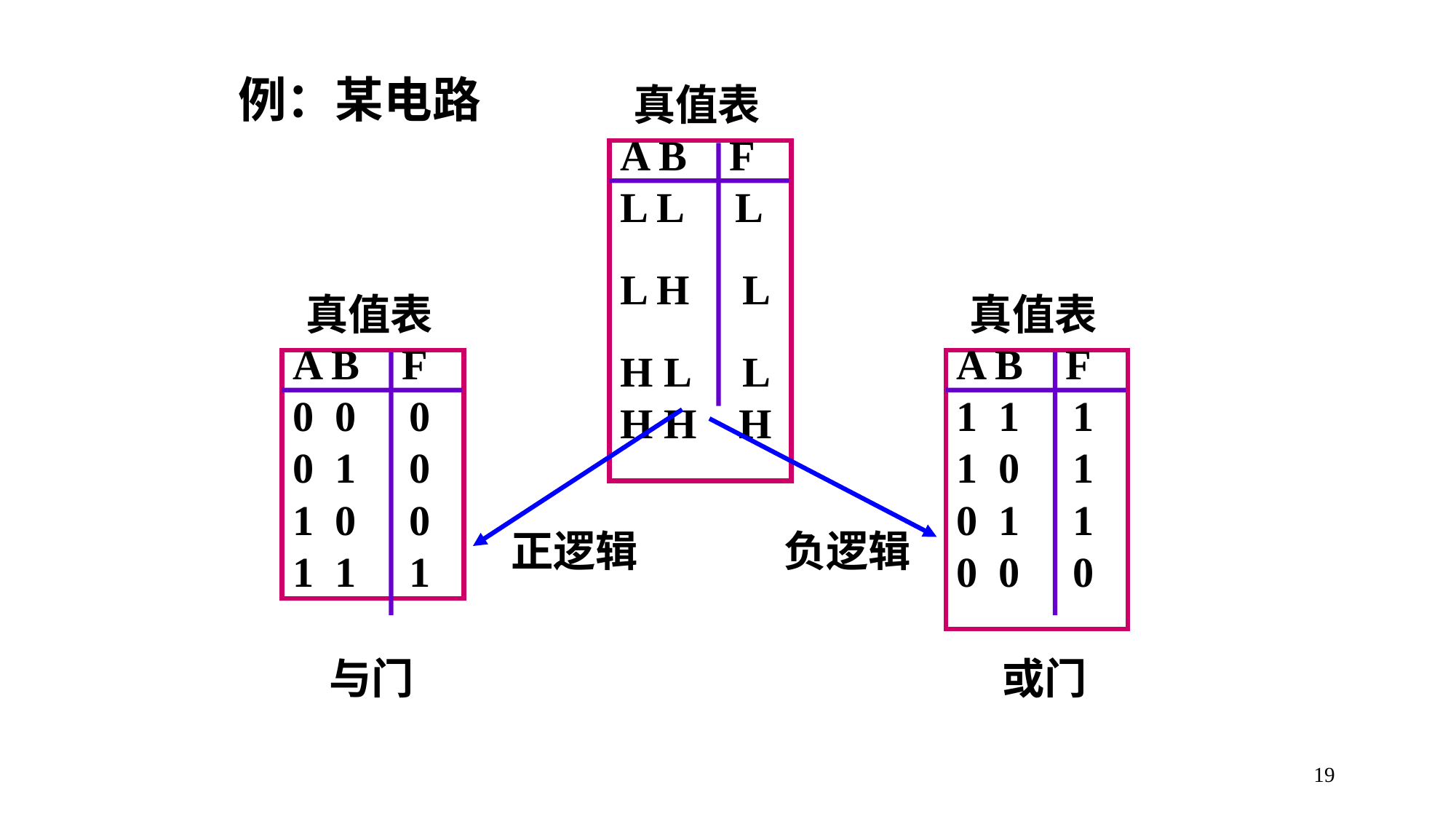

例：某电路
真值表
A B    F
L L     L
L H     L
H L     L
H H    H

真值表
A B    F
0  0     0
0  1     0
1  0     0
1  1     1

真值表
A B    F
1  1     1
1  0     1
0  1     1
0  0     0

正逻辑
负逻辑
与门
或门
19